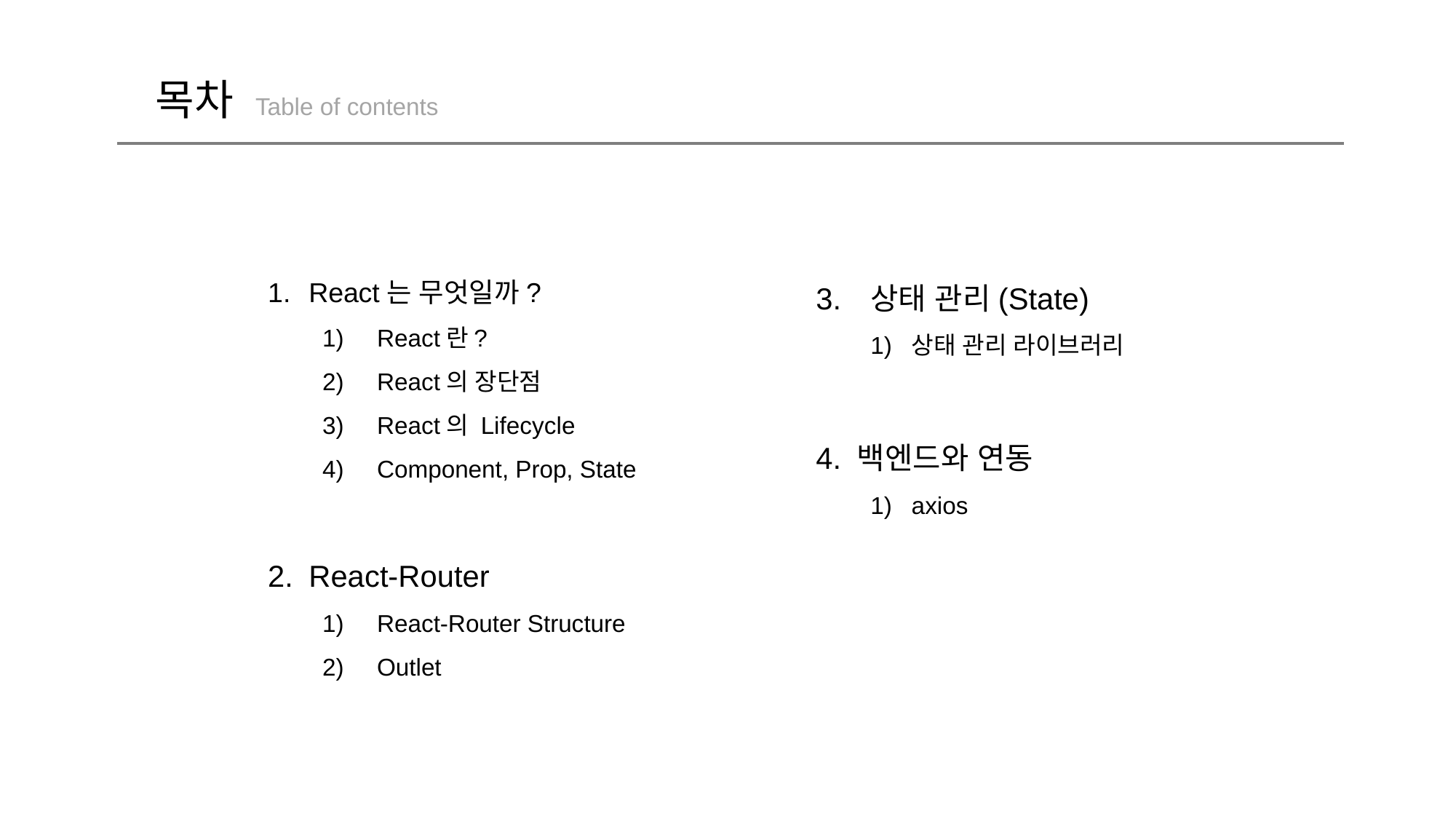

목차 Table of contents
React는 무엇일까?
React란?
React의 장단점
React의 Lifecycle
Component, Prop, State

React-Router
React-Router Structure
Outlet
상태 관리(State)
상태 관리 라이브러리

백엔드와 연동
axios